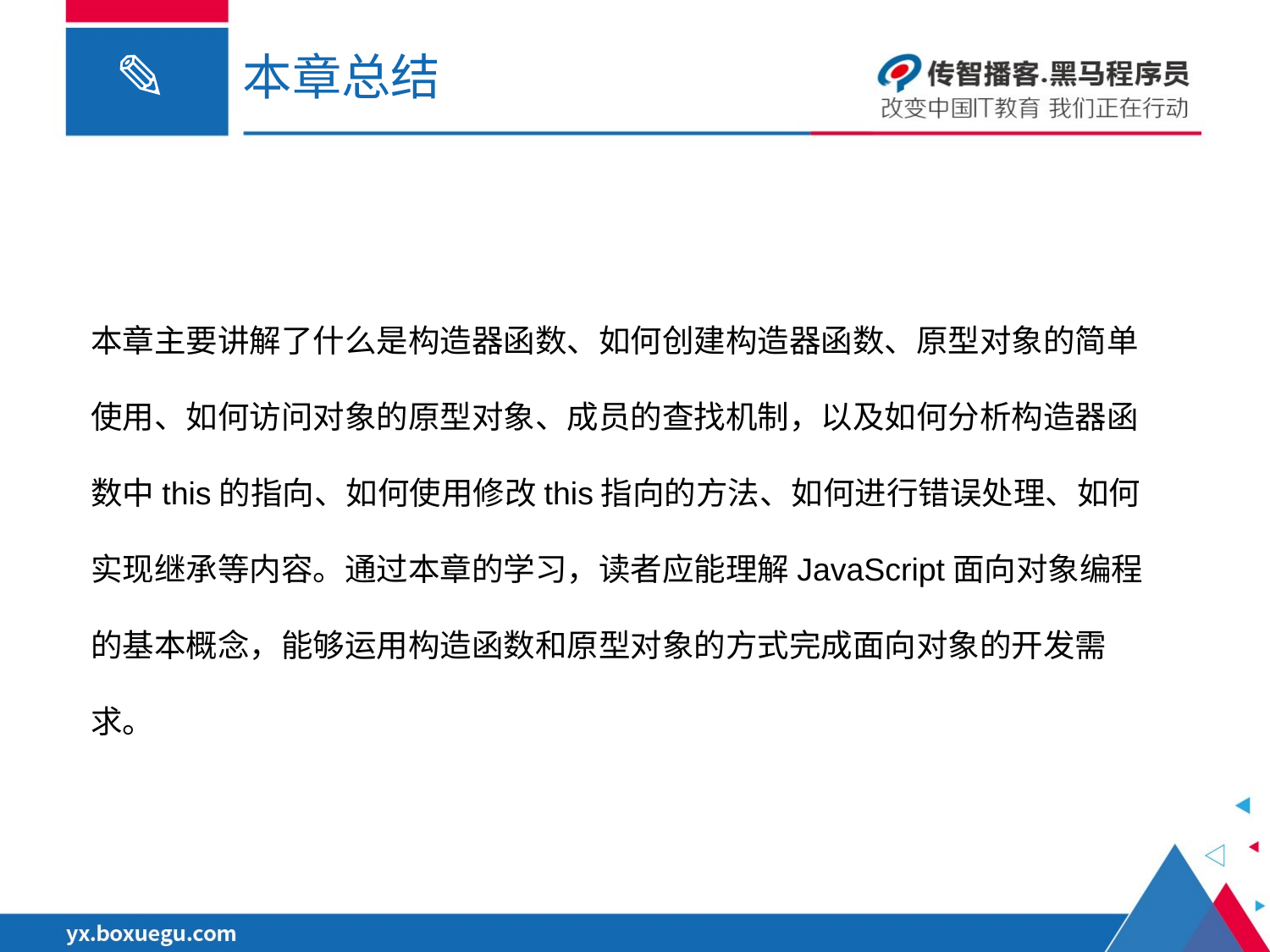

# 本章总结
本章主要讲解了什么是构造器函数、如何创建构造器函数、原型对象的简单使用、如何访问对象的原型对象、成员的查找机制，以及如何分析构造器函数中this的指向、如何使用修改this指向的方法、如何进行错误处理、如何实现继承等内容。通过本章的学习，读者应能理解JavaScript面向对象编程的基本概念，能够运用构造函数和原型对象的方式完成面向对象的开发需求。